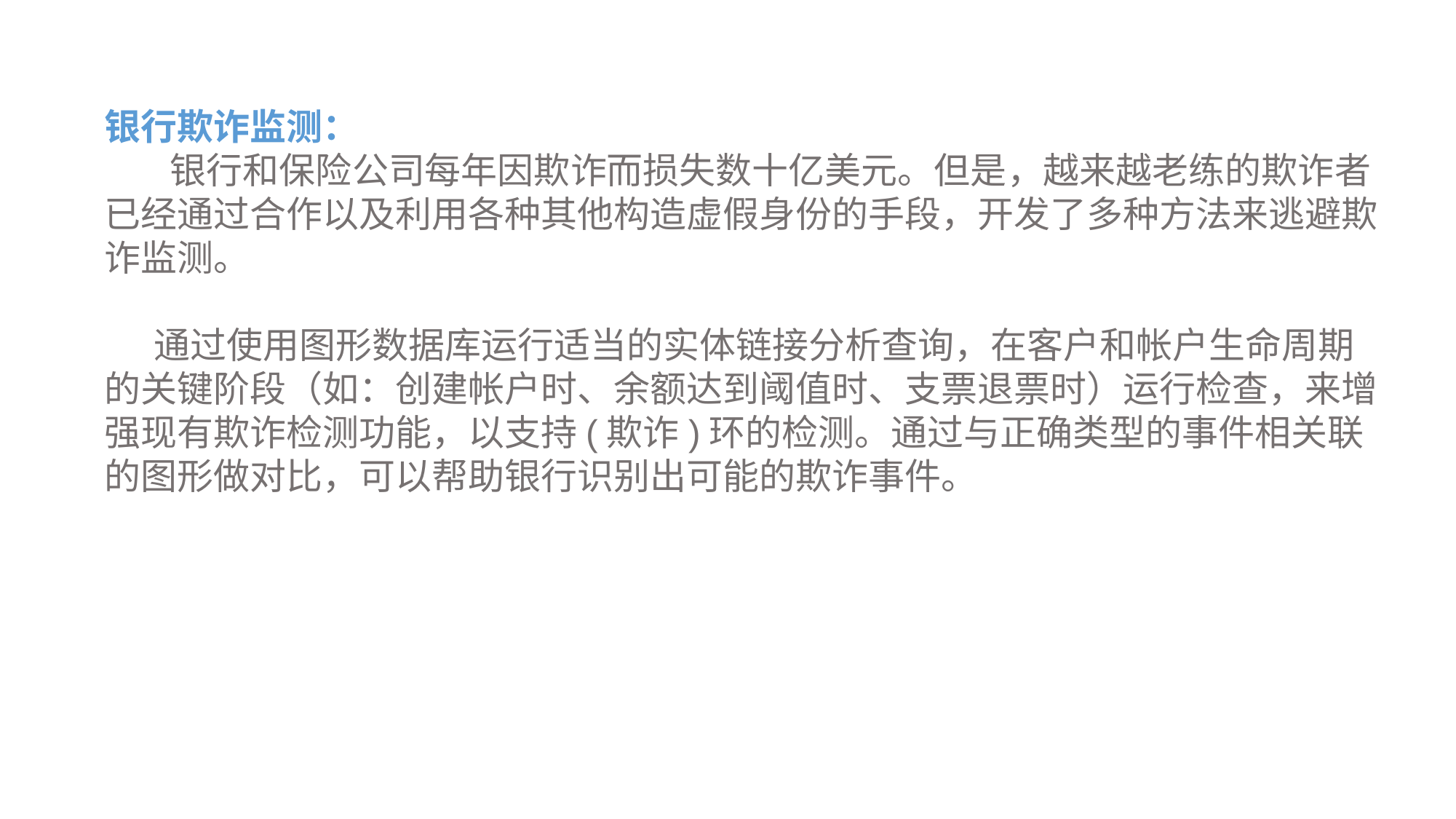

银行欺诈监测：
       银行和保险公司每年因欺诈而损失数十亿美元。但是，越来越老练的欺诈者已经通过合作以及利用各种其他构造虚假身份的手段，开发了多种方法来逃避欺诈监测。

     通过使用图形数据库运行适当的实体链接分析查询，在客户和帐户生命周期的关键阶段（如：创建帐户时、余额达到阈值时、支票退票时）运行检查，来增强现有欺诈检测功能，以支持(欺诈)环的检测。通过与正确类型的事件相关联的图形做对比，可以帮助银行识别出可能的欺诈事件。